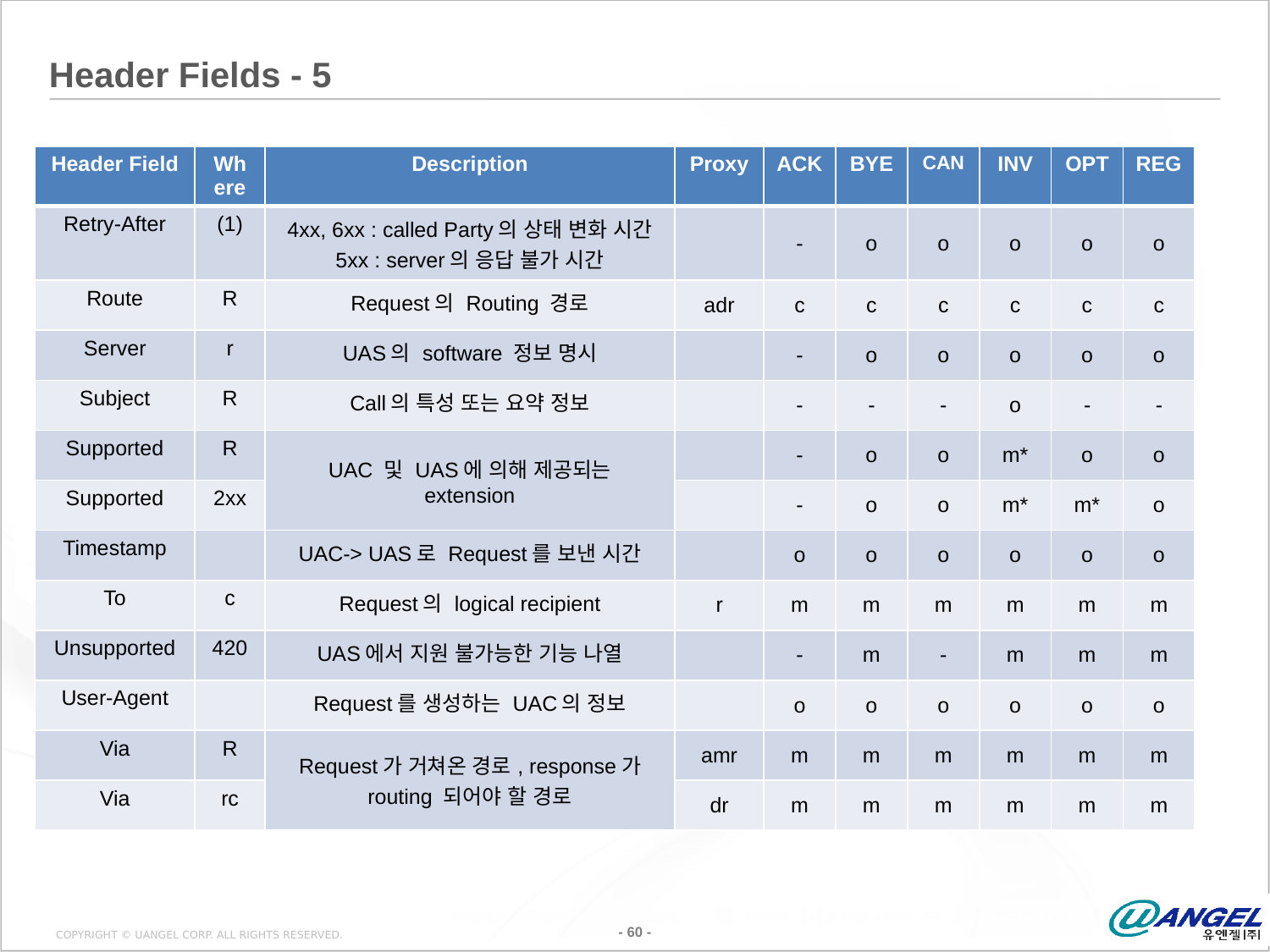

# Header Fields - 5

| Header Field | Where | Description | Proxy | ACK | BYE | CAN | INV | OPT | REG |
| --- | --- | --- | --- | --- | --- | --- | --- | --- | --- |
| Retry-After | (1) | 4xx, 6xx : called Party의 상태 변화 시간 5xx : server의 응답 불가 시간 |  | - | o | o | o | o | o |
| Route | R | Request의 Routing 경로 | adr | c | c | c | c | c | c |
| Server | r | UAS의 software 정보 명시 |  | - | o | o | o | o | o |
| Subject | R | Call의 특성 또는 요약 정보 |  | - | - | - | o | - | - |
| Supported | R | UAC 및 UAS에 의해 제공되는 extension |  | - | o | o | m\* | o | o |
| Supported | 2xx |  |  | - | o | o | m\* | m\* | o |
| Timestamp |  | UAC-> UAS로 Request를 보낸 시간 |  | o | o | o | o | o | o |
| To | c | Request의 logical recipient | r | m | m | m | m | m | m |
| Unsupported | 420 | UAS에서 지원 불가능한 기능 나열 |  | - | m | - | m | m | m |
| User-Agent |  | Request를 생성하는 UAC의 정보 |  | o | o | o | o | o | o |
| Via | R | Request가 거쳐온 경로, response가 routing 되어야 할 경로 | amr | m | m | m | m | m | m |
| Via | rc |  | dr | m | m | m | m | m | m |